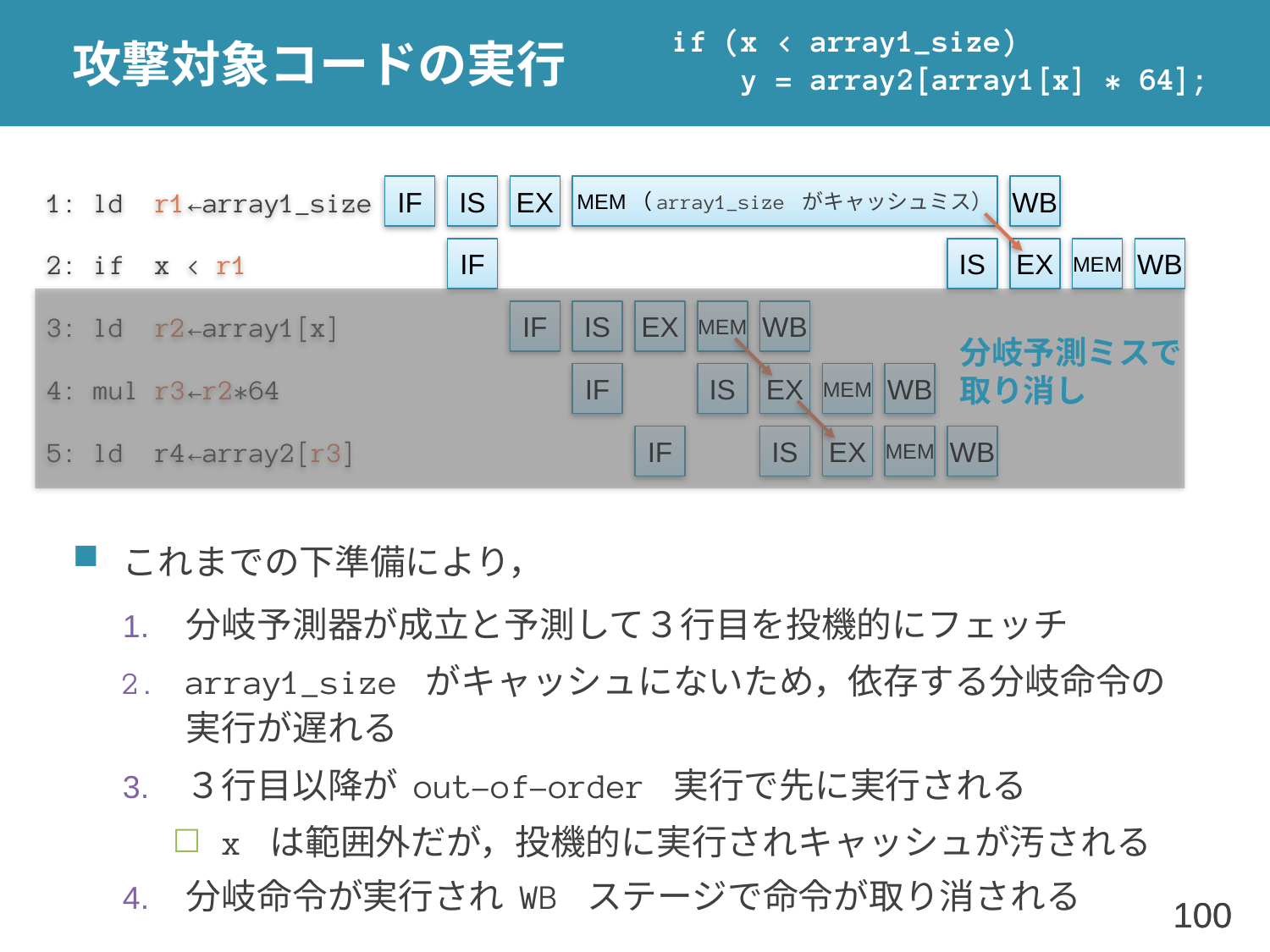

# 攻撃対象コードの実行
if (x < array1_size)
    y = array2[array1[x] * 64];
1: ld  r1←array1_size
IF
IS
EX
MEM（array1_size がキャッシュミス）
WB
2: if  x < r1
IF
IS
EX
MEM
WB

3: ld  r2←array1[x]
IF
IS
EX
MEM
WB
分岐予測ミスで取り消し
4: mul r3←r2*64
IF
IS
EX
MEM
WB
5: ld  r4←array2[r3]
IF
IS
EX
MEM
WB
これまでの下準備により，
分岐予測器が成立と予測して３行目を投機的にフェッチ
array1_size がキャッシュにないため，依存する分岐命令の
実行が遅れる
３行目以降が out-of-order 実行で先に実行される
x は範囲外だが，投機的に実行されキャッシュが汚される
分岐命令が実行され WB ステージで命令が取り消される